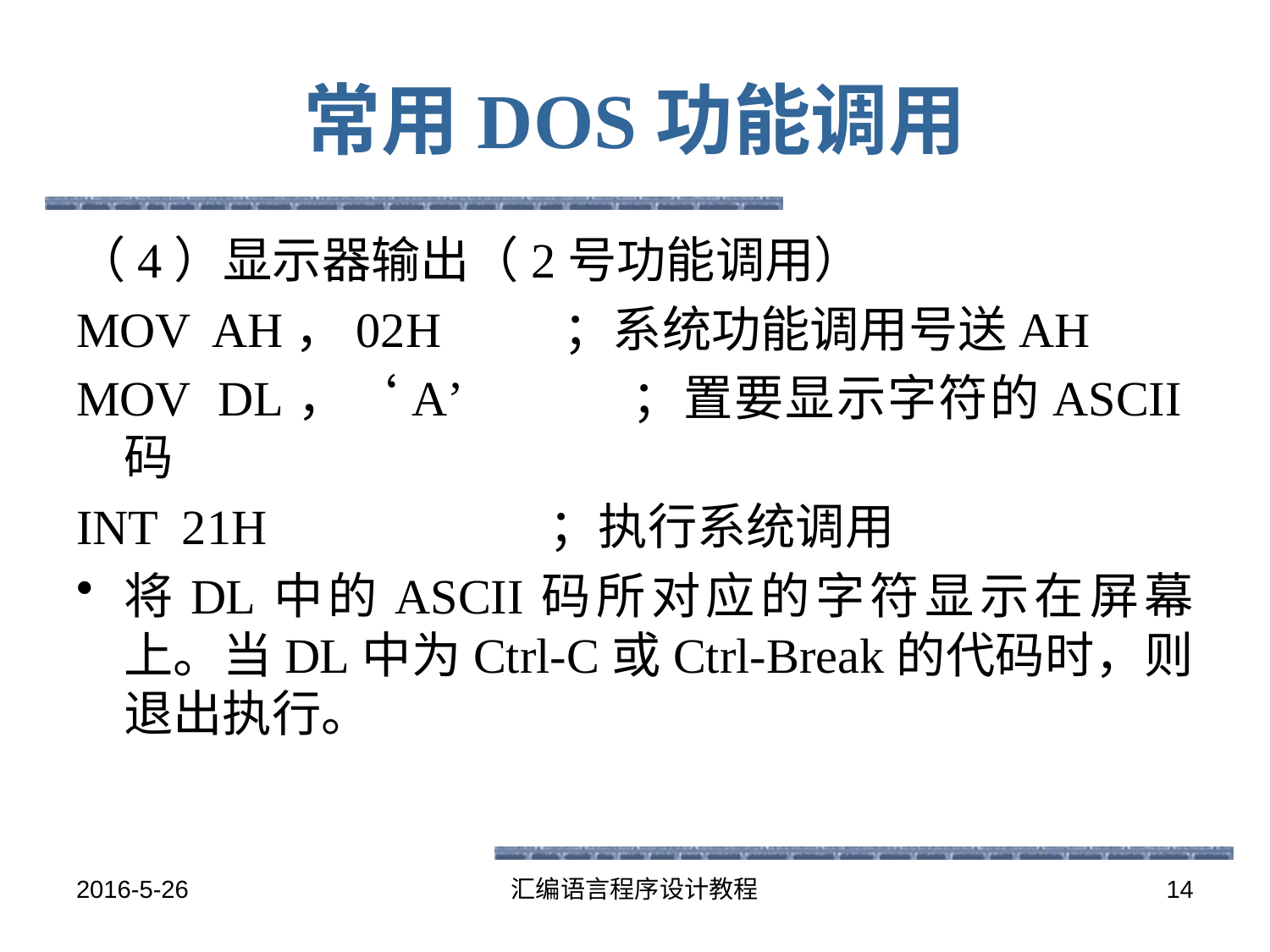

# 常用DOS功能调用
（4）显示器输出（2号功能调用）
MOV  AH，02H         ；系统功能调用号送AH
MOV  DL，‘A’           ；置要显示字符的ASCII码
INT  21H                      ；执行系统调用
将DL中的ASCII码所对应的字符显示在屏幕上。当DL中为Ctrl-C或Ctrl-Break的代码时，则退出执行。

2016-5-26
汇编语言程序设计教程
14